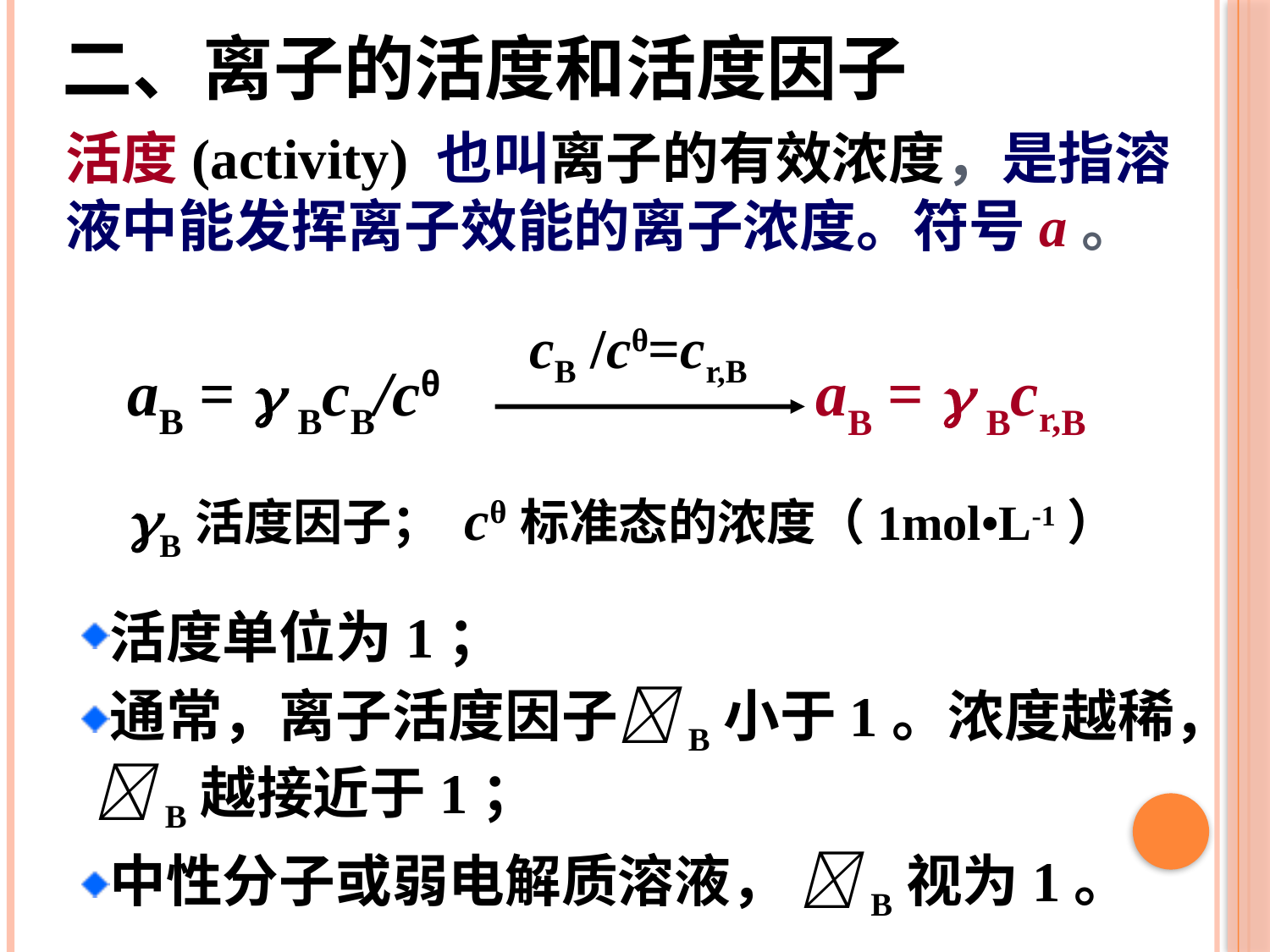

# 二、离子的活度和活度因子
活度(activity) 也叫离子的有效浓度，是指溶液中能发挥离子效能的离子浓度。符号a。
cB /cθ=cr,B
aB = γ Bcr,B

aB = γ BcB/cθ
γB活度因子； cθ标准态的浓度（1mol•L-1）
活度单位为1；
通常，离子活度因子γB小于1。浓度越稀， γB越接近于1；
中性分子或弱电解质溶液， γB视为1。
4